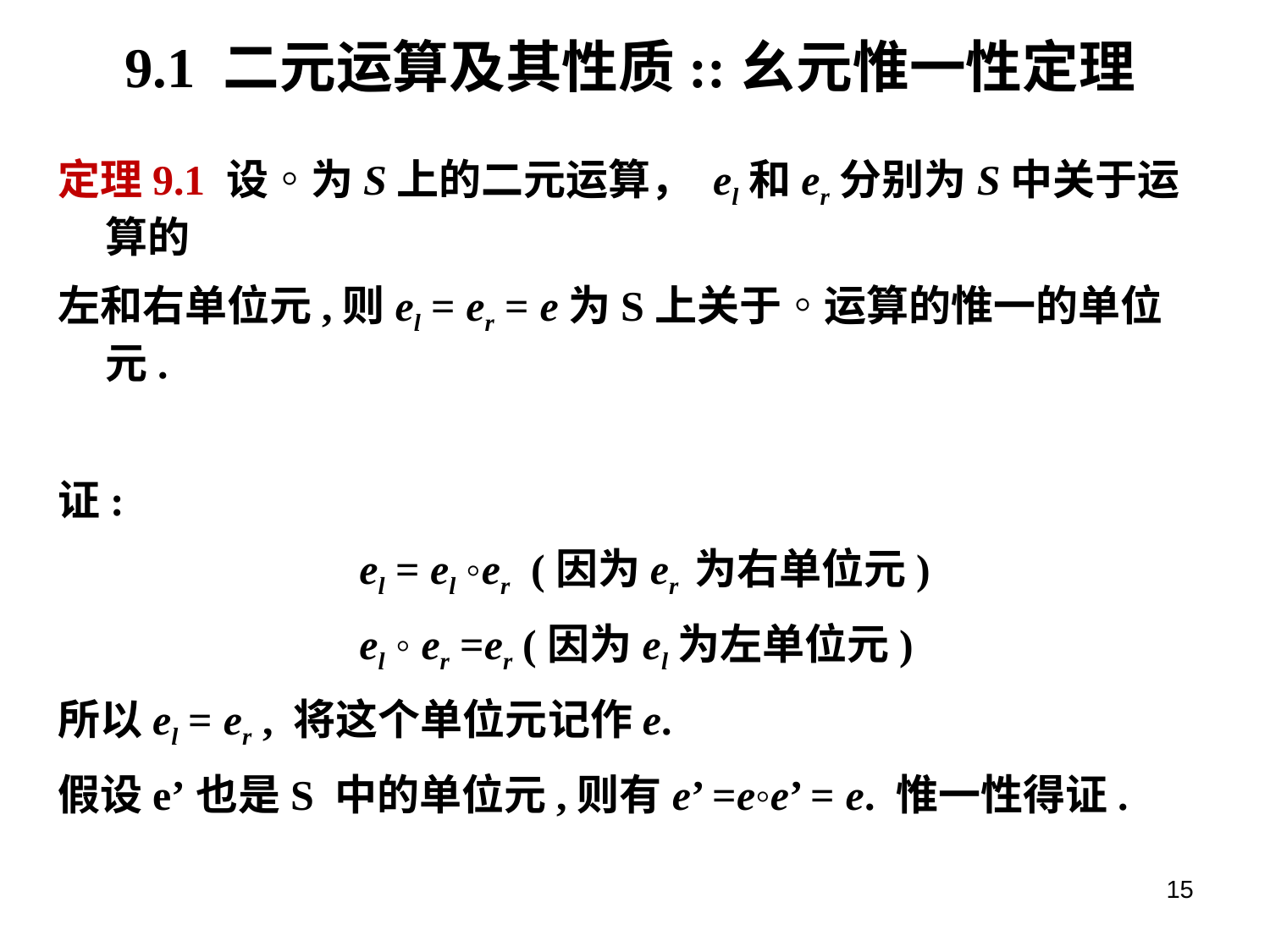

# 9.1 二元运算及其性质::幺元惟一性定理
定理9.1 设◦为S上的二元运算， el和er分别为S中关于运算的
左和右单位元,则el = er = e为S上关于◦运算的惟一的单位元.

证:
			el = el ◦er  (因为er 为右单位元)
			el ◦ er =er (因为el为左单位元)
所以el = er , 将这个单位元记作e.
假设e’也是S 中的单位元,则有e’ =e◦e’ = e. 惟一性得证.
15